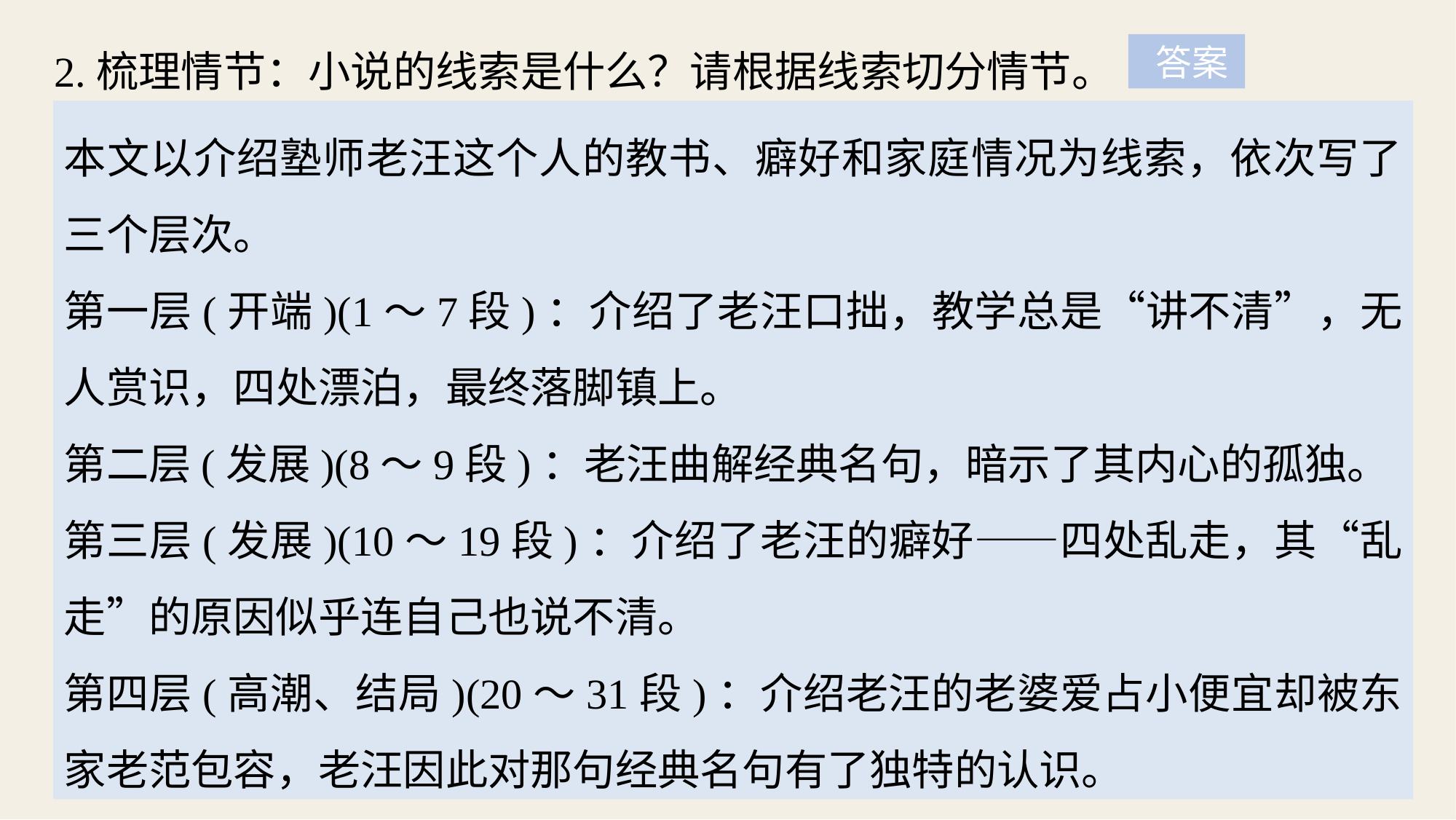

2.梳理情节：小说的线索是什么？请根据线索切分情节。
 答案
本文以介绍塾师老汪这个人的教书、癖好和家庭情况为线索，依次写了三个层次。
第一层(开端)(1～7段)：介绍了老汪口拙，教学总是“讲不清”，无人赏识，四处漂泊，最终落脚镇上。
第二层(发展)(8～9段)：老汪曲解经典名句，暗示了其内心的孤独。
第三层(发展)(10～19段)：介绍了老汪的癖好——四处乱走，其“乱走”的原因似乎连自己也说不清。
第四层(高潮、结局)(20～31段)：介绍老汪的老婆爱占小便宜却被东家老范包容，老汪因此对那句经典名句有了独特的认识。